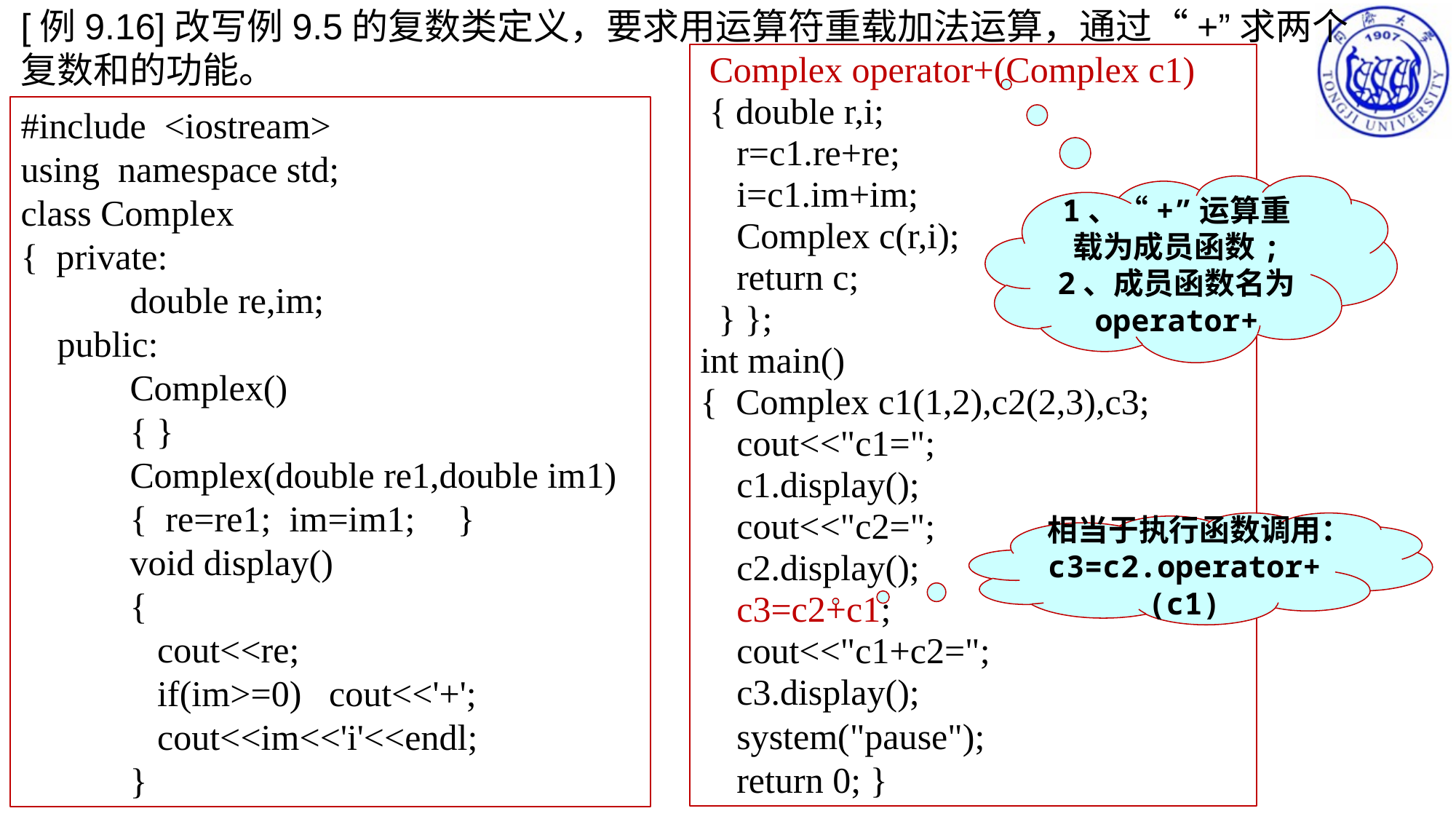

[例9.16]改写例9.5的复数类定义，要求用运算符重载加法运算，通过“+”求两个复数和的功能。
 Complex operator+(Complex c1)
 { double r,i;
    r=c1.re+re;
    i=c1.im+im;
    Complex c(r,i);
    return c;
  } };
int main()
{  Complex c1(1,2),c2(2,3),c3;
    cout<<"c1=";
    c1.display();
    cout<<"c2=";
    c2.display();
    c3=c2+c1;
    cout<<"c1+c2=";
    c3.display();
    system("pause");
    return 0; }
#include  <iostream>
using  namespace std;
class Complex
{  private:
	double re,im;
    public:
	Complex()
	{ }
	Complex(double re1,double im1)
	{  re=re1;  im=im1;	}
	void display()
	{
               cout<<re;
	   if(im>=0)   cout<<'+';
	   cout<<im<<'i'<<endl;
	}
1、“+”运算重载为成员函数;
2、成员函数名为
operator+
相当于执行函数调用：
c3=c2.operator+(c1)